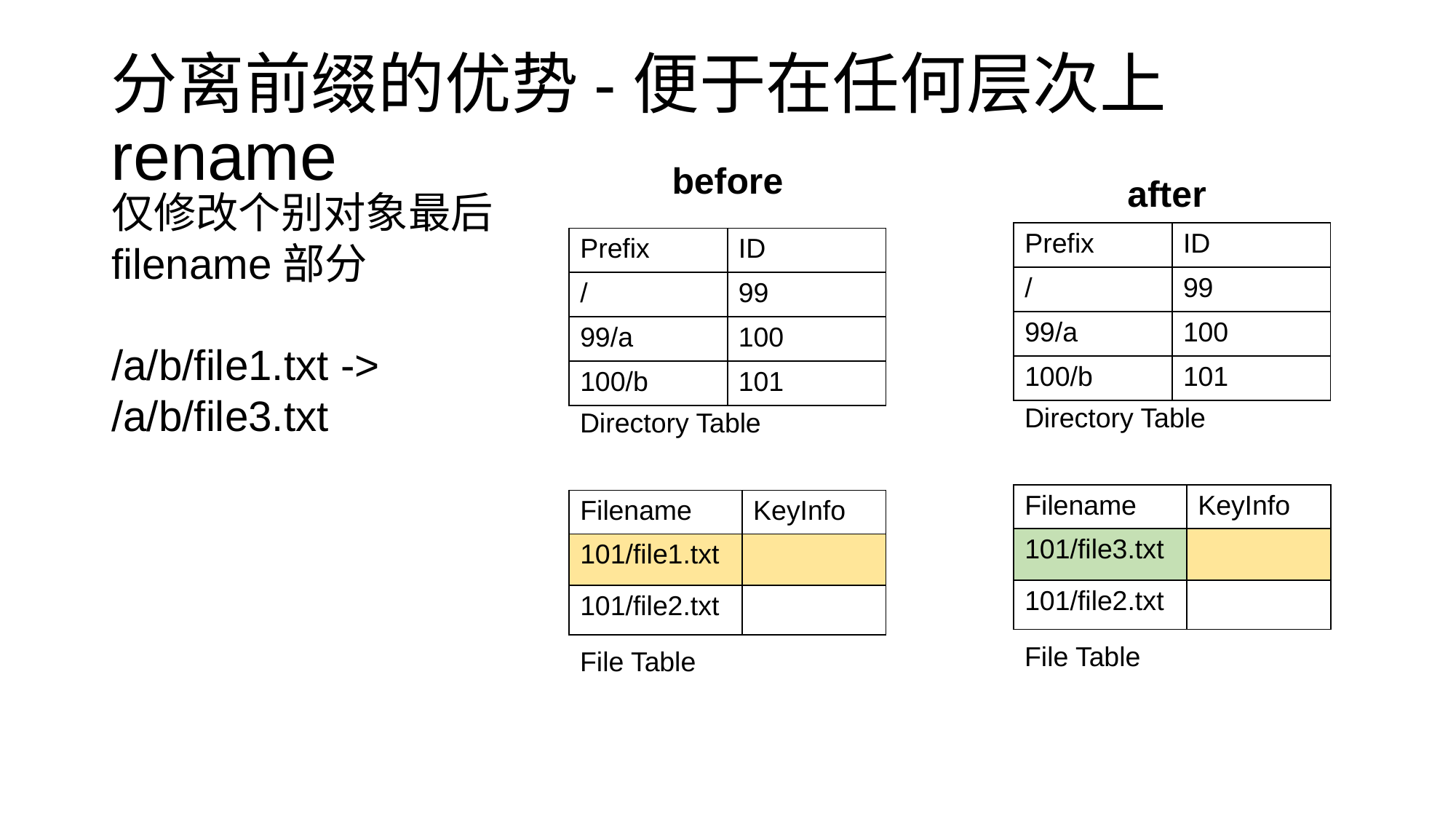

# 分离前缀的优势-便于在任何层次上rename
before
after
仅修改个别对象最后filename部分

/a/b/file1.txt -> /a/b/file3.txt
| Prefix | ID |
| --- | --- |
| / | 99 |
| 99/a | 100 |
| 100/b | 101 |
| Prefix | ID |
| --- | --- |
| / | 99 |
| 99/a | 100 |
| 100/b | 101 |
Directory Table
Directory Table
| Filename | KeyInfo |
| --- | --- |
| 101/file3.txt |  |
| 101/file2.txt |  |
| Filename | KeyInfo |
| --- | --- |
| 101/file1.txt |  |
| 101/file2.txt |  |
File Table
File Table